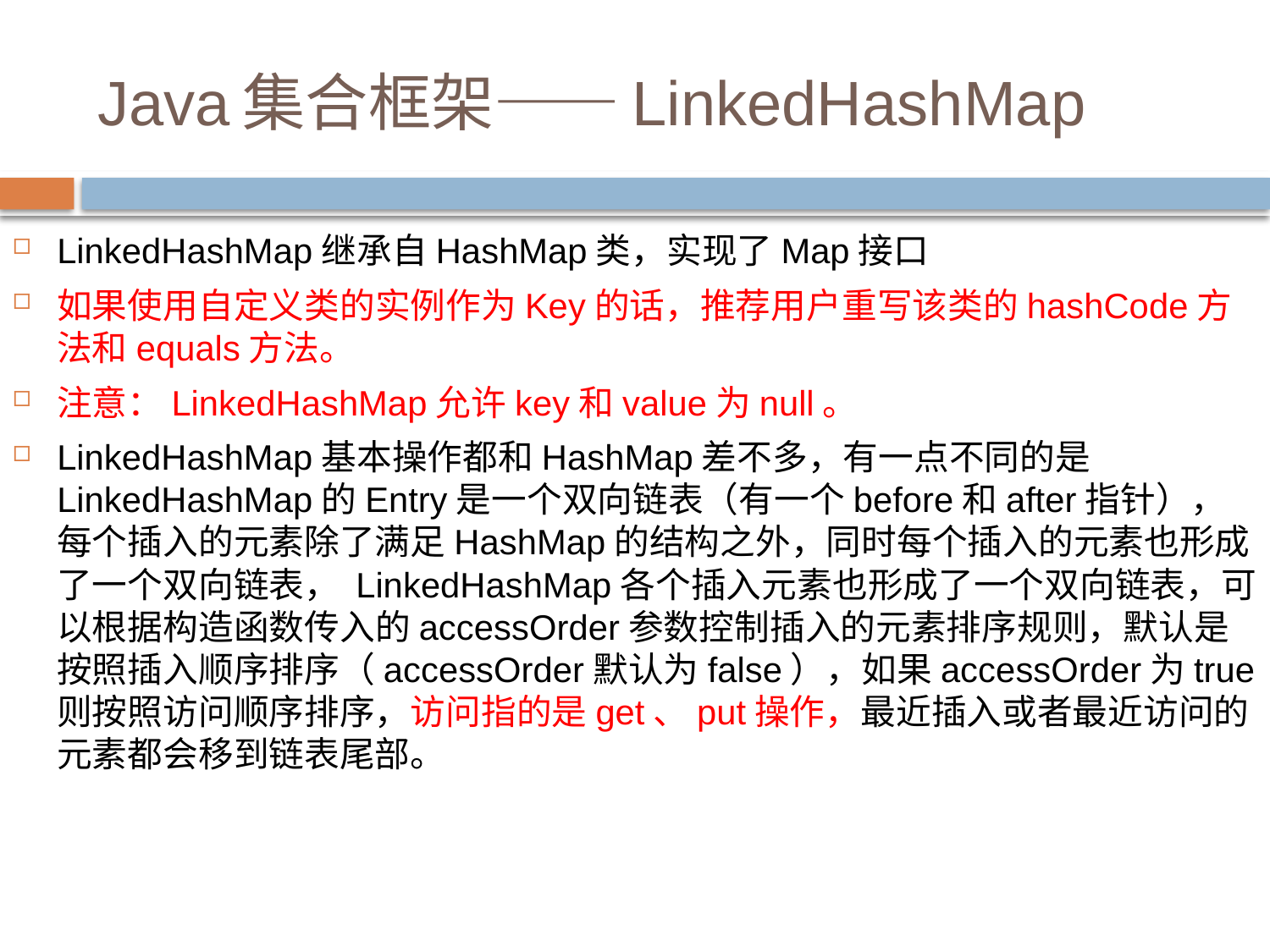

# Java集合框架——LinkedHashMap
LinkedHashMap继承自HashMap类，实现了Map接口
如果使用自定义类的实例作为Key的话，推荐用户重写该类的hashCode方法和equals方法。
注意：LinkedHashMap允许key和value为null。
LinkedHashMap基本操作都和HashMap差不多，有一点不同的是LinkedHashMap的Entry是一个双向链表（有一个before和after指针），每个插入的元素除了满足HashMap的结构之外，同时每个插入的元素也形成了一个双向链表， LinkedHashMap各个插入元素也形成了一个双向链表，可以根据构造函数传入的accessOrder参数控制插入的元素排序规则，默认是按照插入顺序排序（accessOrder默认为false），如果accessOrder为true则按照访问顺序排序，访问指的是get、put操作，最近插入或者最近访问的元素都会移到链表尾部。